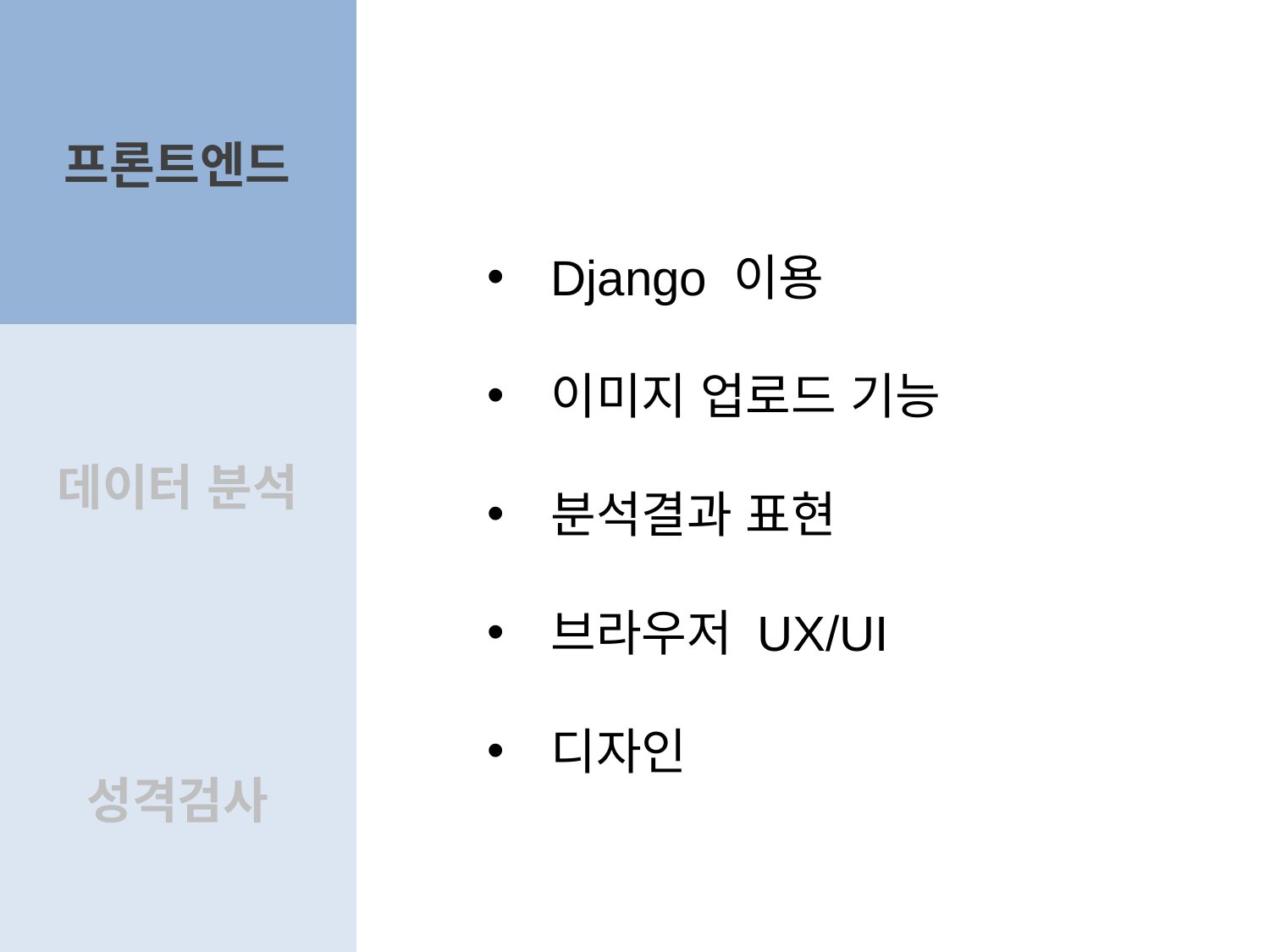

프론트엔드
Django 이용

이미지 업로드 기능

분석결과 표현

브라우저 UX/UI

디자인

데이터 분석
성격검사